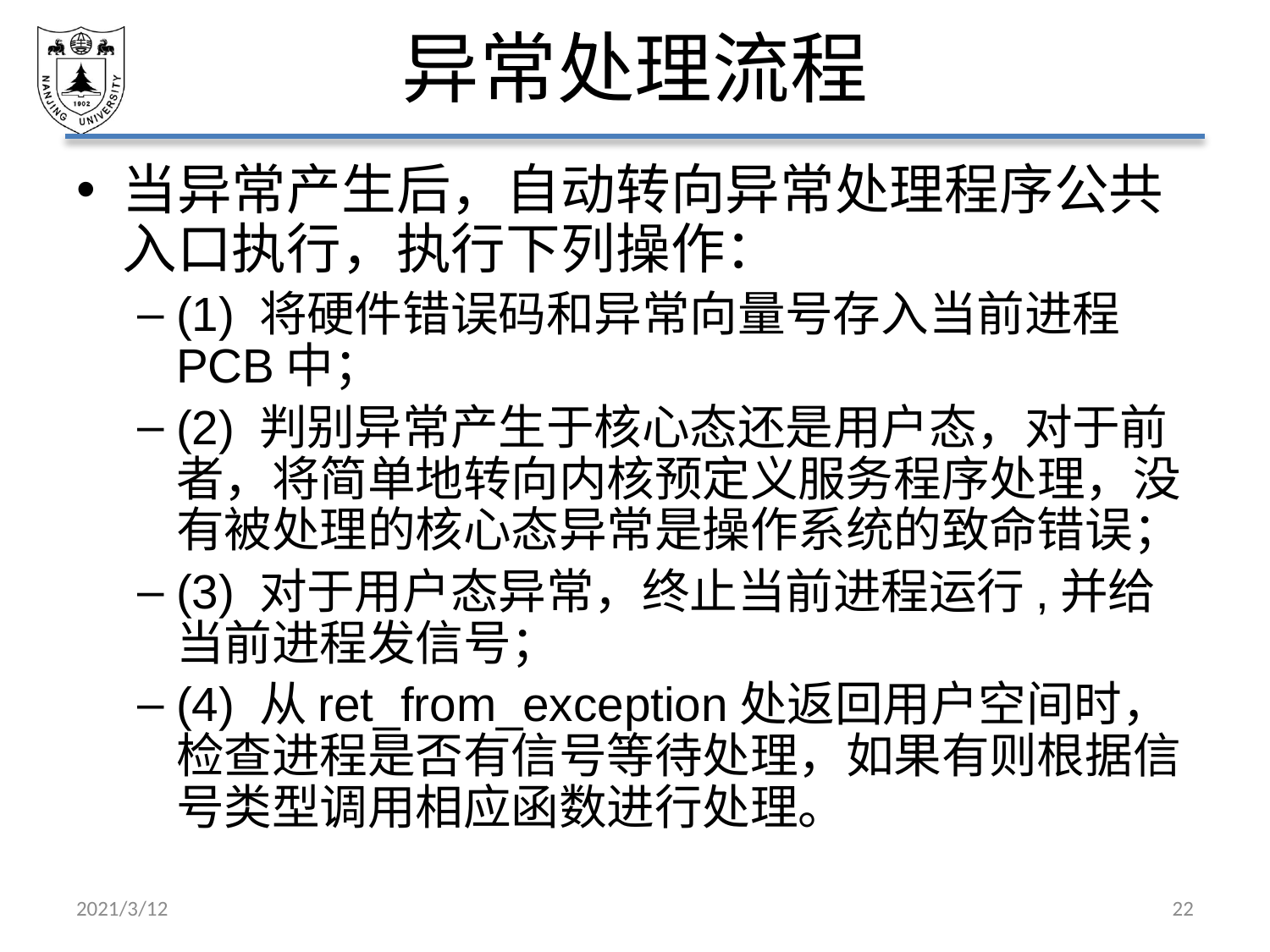

# 异常处理流程
当异常产生后，自动转向异常处理程序公共入口执行，执行下列操作：
(1) 将硬件错误码和异常向量号存入当前进程PCB中；
(2) 判别异常产生于核心态还是用户态，对于前者，将简单地转向内核预定义服务程序处理，没有被处理的核心态异常是操作系统的致命错误；
(3) 对于用户态异常，终止当前进程运行,并给当前进程发信号；
(4) 从ret_from_exception处返回用户空间时，检查进程是否有信号等待处理，如果有则根据信号类型调用相应函数进行处理。

2021/3/12
22